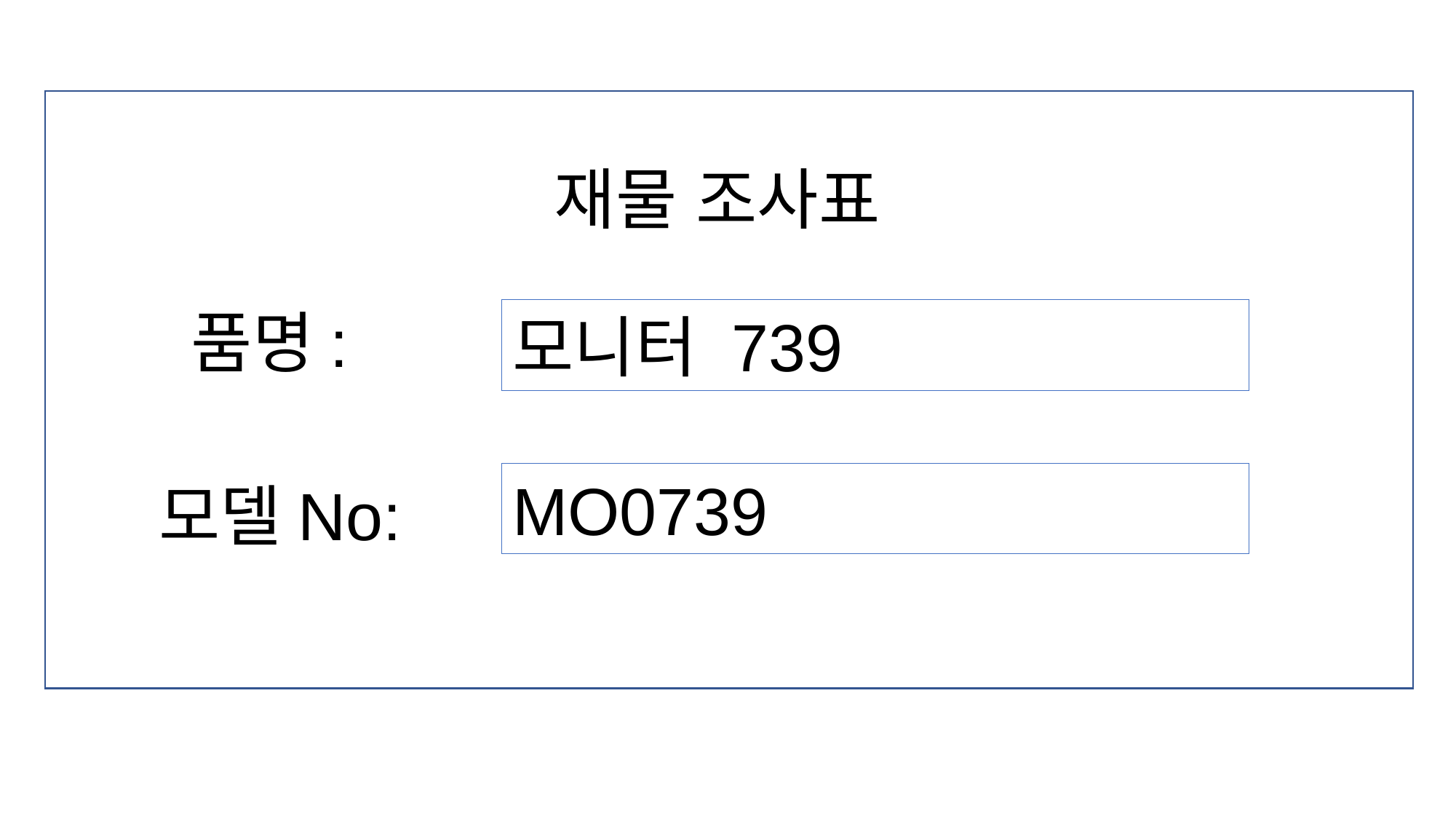

재물 조사표
품명:
모니터 739
MO0739
모델No: